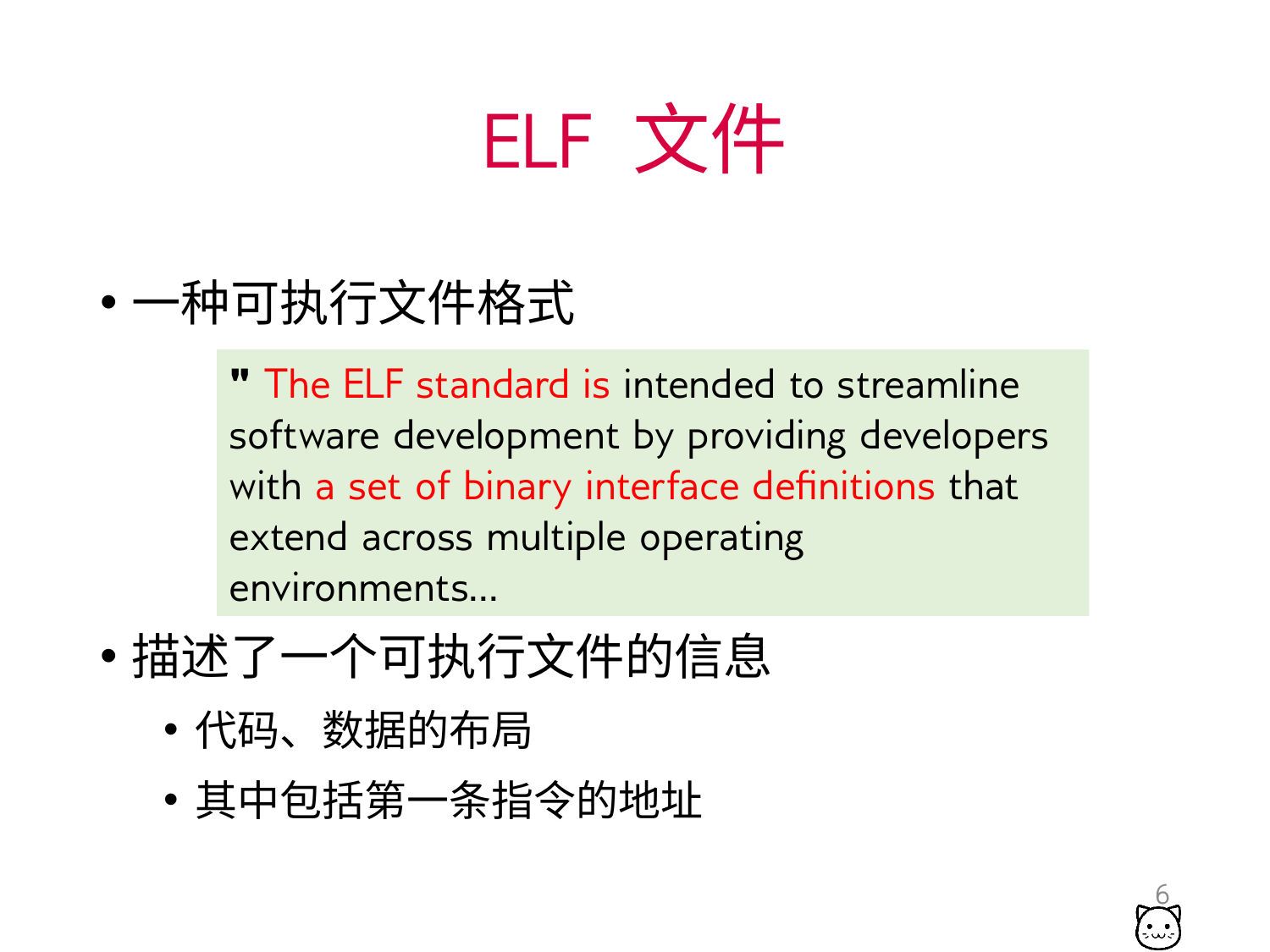

# ELF 文件
一种可执行文件格式

描述了一个可执行文件的信息
代码、数据的布局
其中包括第一条指令的地址
" The ELF standard is intended to streamline software development by providing developers with a set of binary interface definitions that extend across multiple operating environments...
6